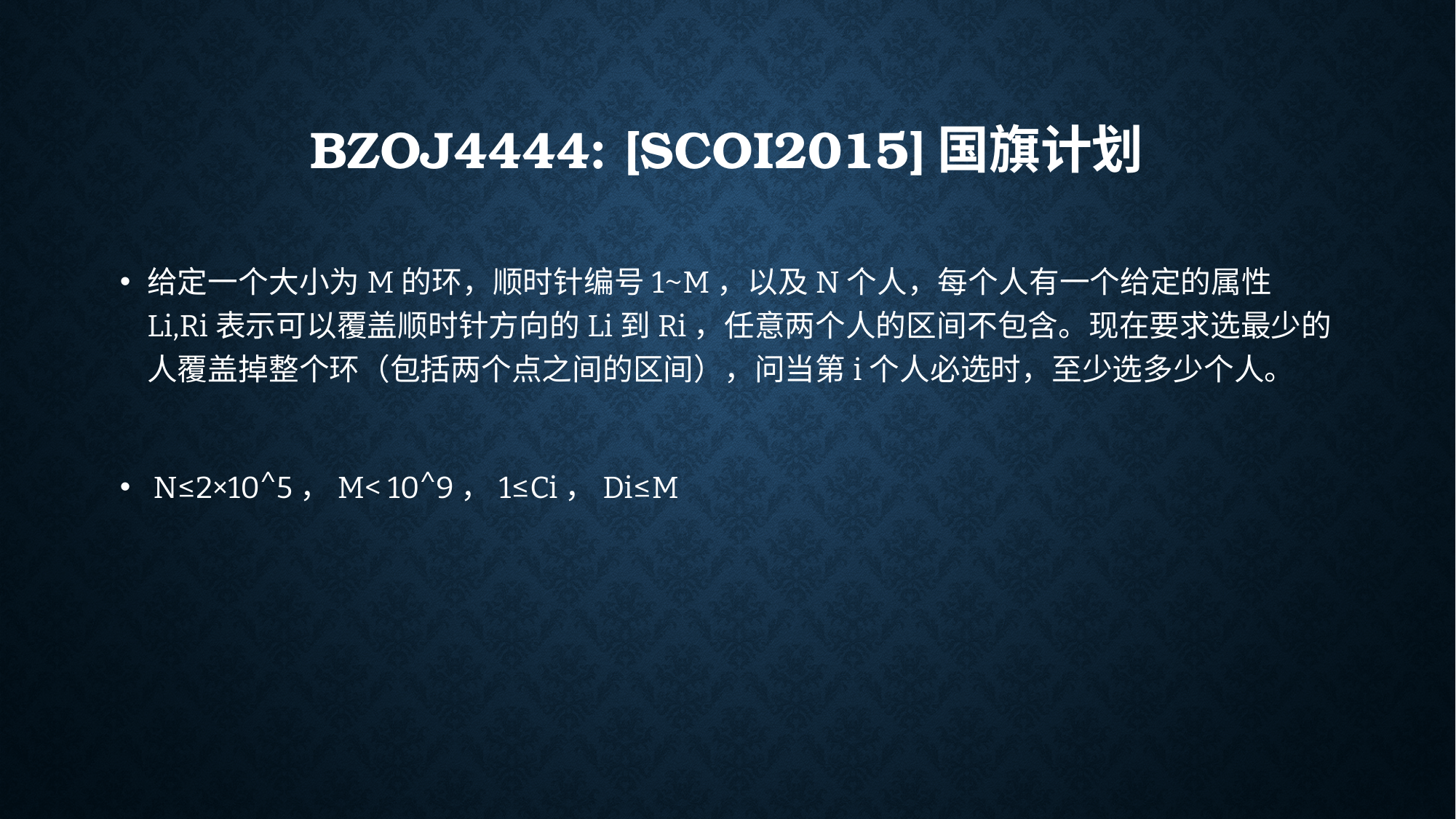

# BZOJ4444: [Scoi2015]国旗计划
给定一个大小为M的环，顺时针编号1~M，以及N个人，每个人有一个给定的属性Li,Ri表示可以覆盖顺时针方向的Li到Ri，任意两个人的区间不包含。现在要求选最少的人覆盖掉整个环（包括两个点之间的区间），问当第i个人必选时，至少选多少个人。

 N≤2×10^5，M< 10^9，1≤Ci，Di≤M